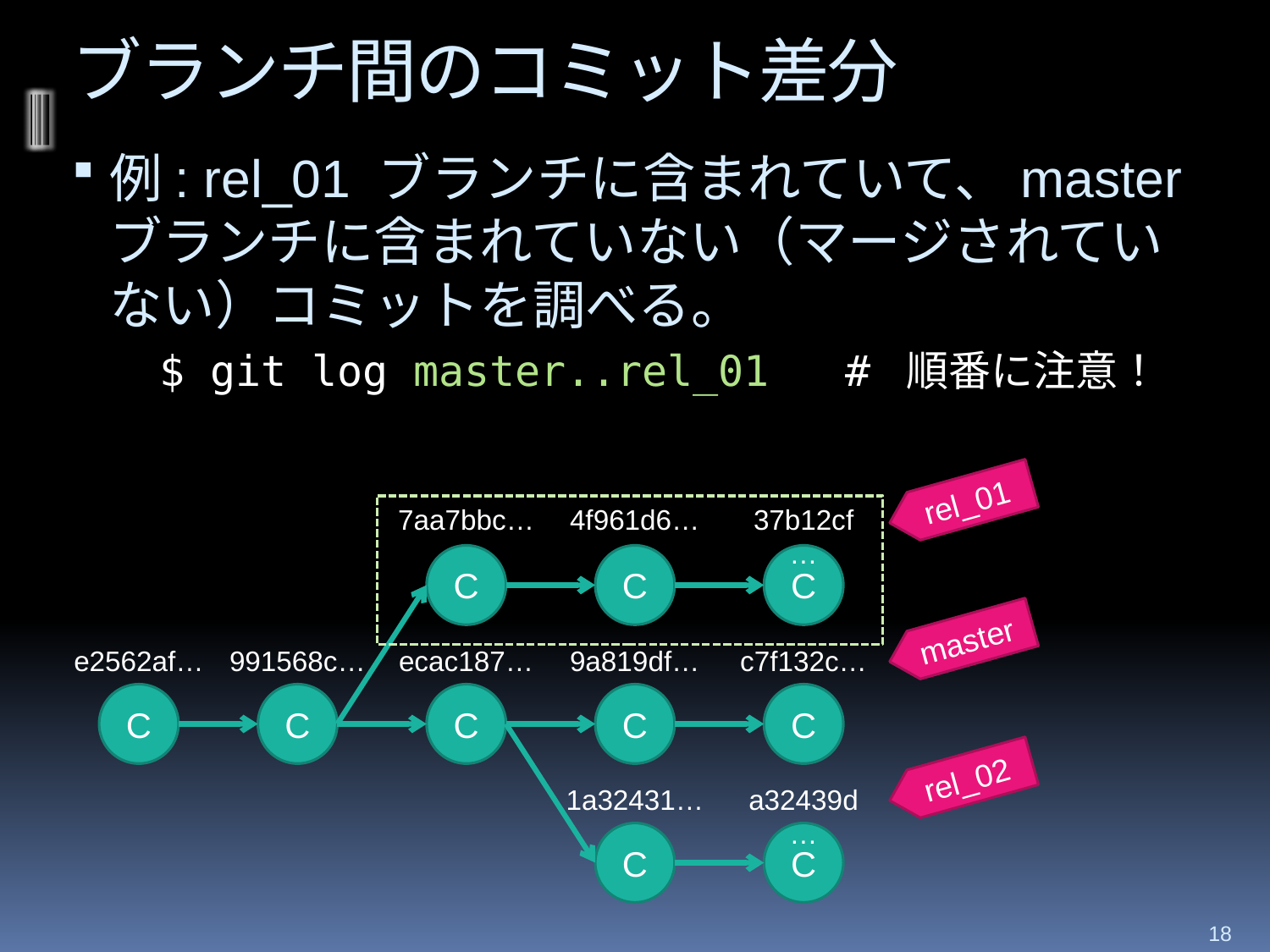

# ブランチ間のコミット差分
例: rel_01 ブランチに含まれていて、masterブランチに含まれていない（マージされていない）コミットを調べる。
	$ git log master..rel_01   # 順番に注意！
rel_01
7aa7bbc…

4f961d6…
37b12cf …
C
C
C
master
e2562af…
991568c…
ecac187…
9a819df…
c7f132c…
C
C
C
C
C
rel_02
1a32431…
a32439d…
C
C
18